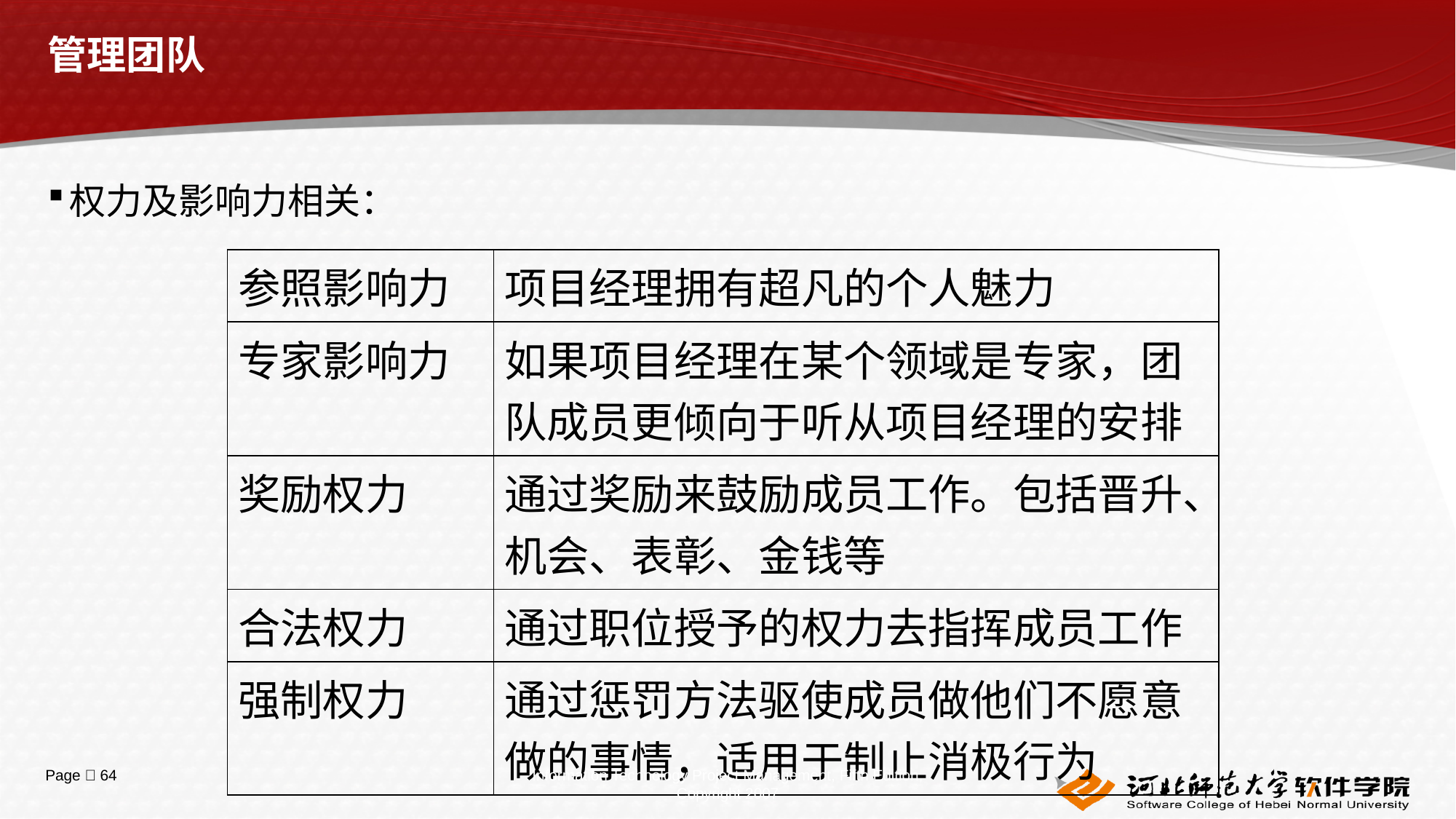

# 管理团队
权力及影响力相关：
| 参照影响力 | 项目经理拥有超凡的个人魅力 |
| --- | --- |
| 专家影响力 | 如果项目经理在某个领域是专家，团队成员更倾向于听从项目经理的安排 |
| 奖励权力 | 通过奖励来鼓励成员工作。包括晋升、机会、表彰、金钱等 |
| 合法权力 | 通过职位授予的权力去指挥成员工作 |
| 强制权力 | 通过惩罚方法驱使成员做他们不愿意做的事情，适用于制止消极行为 |
Information Technology Project Management, Fifth Edition, Copyright 2007